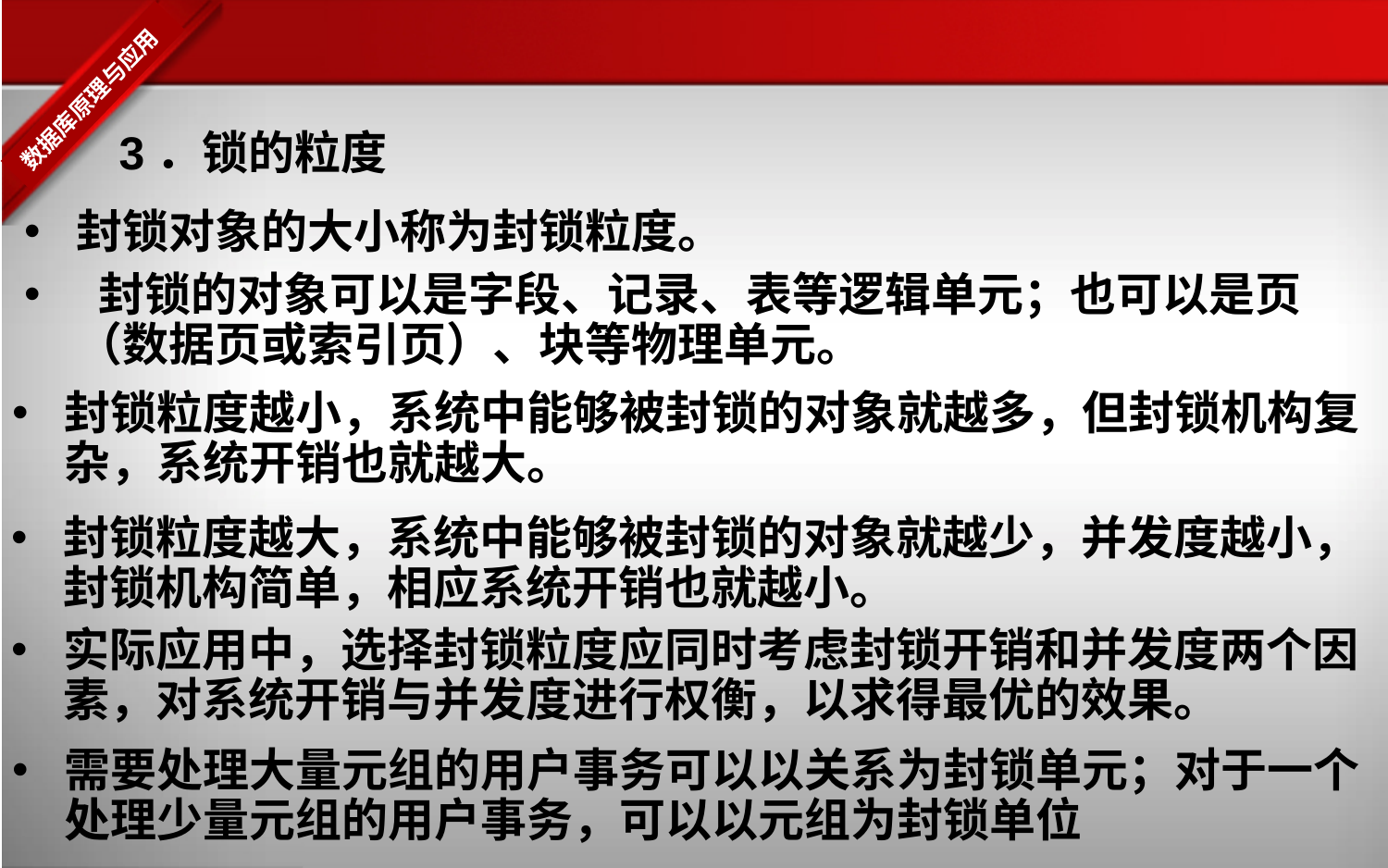

3．锁的粒度
封锁对象的大小称为封锁粒度。
 封锁的对象可以是字段、记录、表等逻辑单元；也可以是页（数据页或索引页）、块等物理单元。
封锁粒度越小，系统中能够被封锁的对象就越多，但封锁机构复杂，系统开销也就越大。
封锁粒度越大，系统中能够被封锁的对象就越少，并发度越小，封锁机构简单，相应系统开销也就越小。
实际应用中，选择封锁粒度应同时考虑封锁开销和并发度两个因素，对系统开销与并发度进行权衡，以求得最优的效果。
需要处理大量元组的用户事务可以以关系为封锁单元；对于一个处理少量元组的用户事务，可以以元组为封锁单位